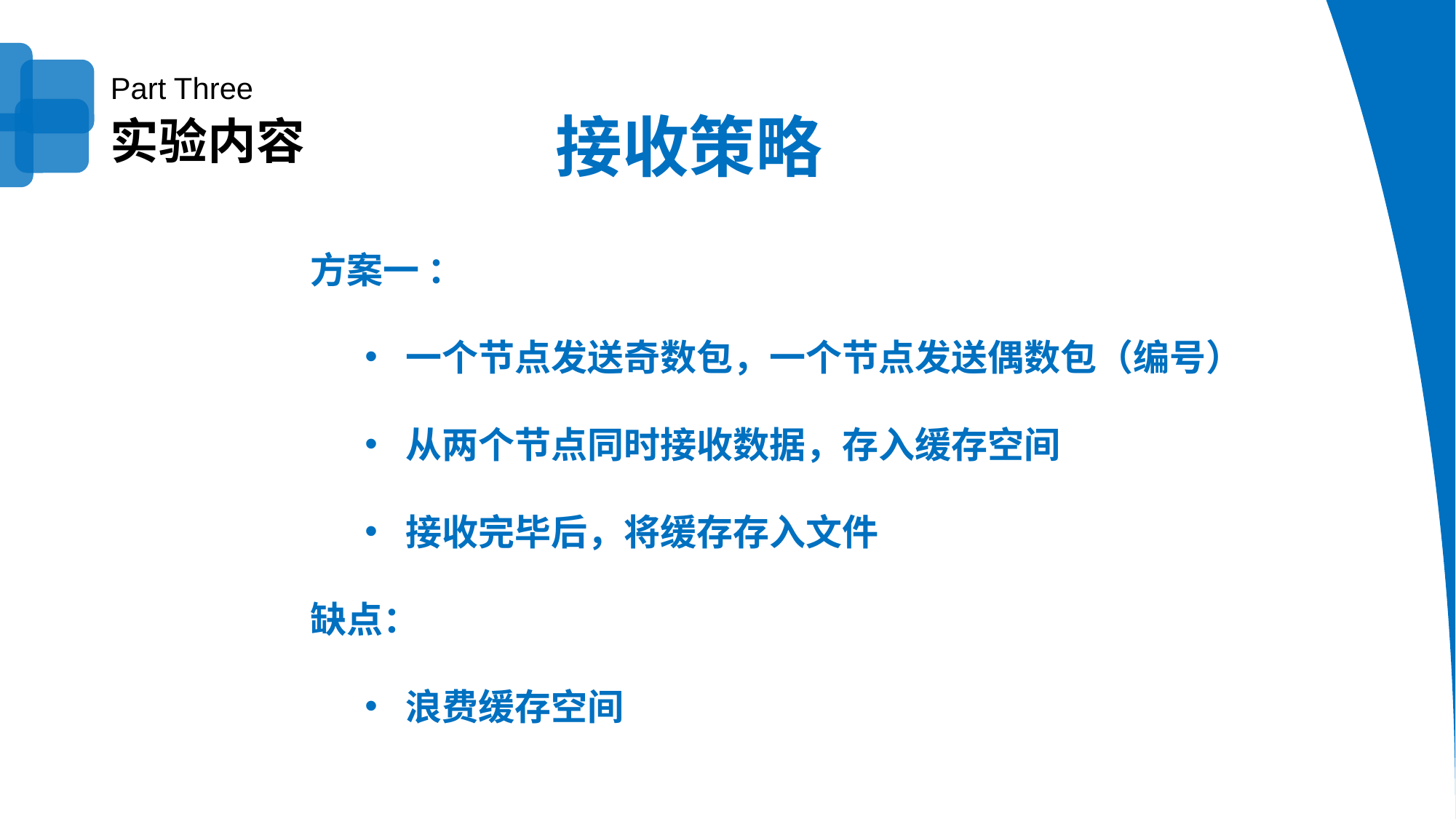

Part Three
接收策略
实验内容
方案一 ：

一个节点发送奇数包，一个节点发送偶数包（编号）

从两个节点同时接收数据，存入缓存空间

接收完毕后，将缓存存入文件

缺点：

浪费缓存空间